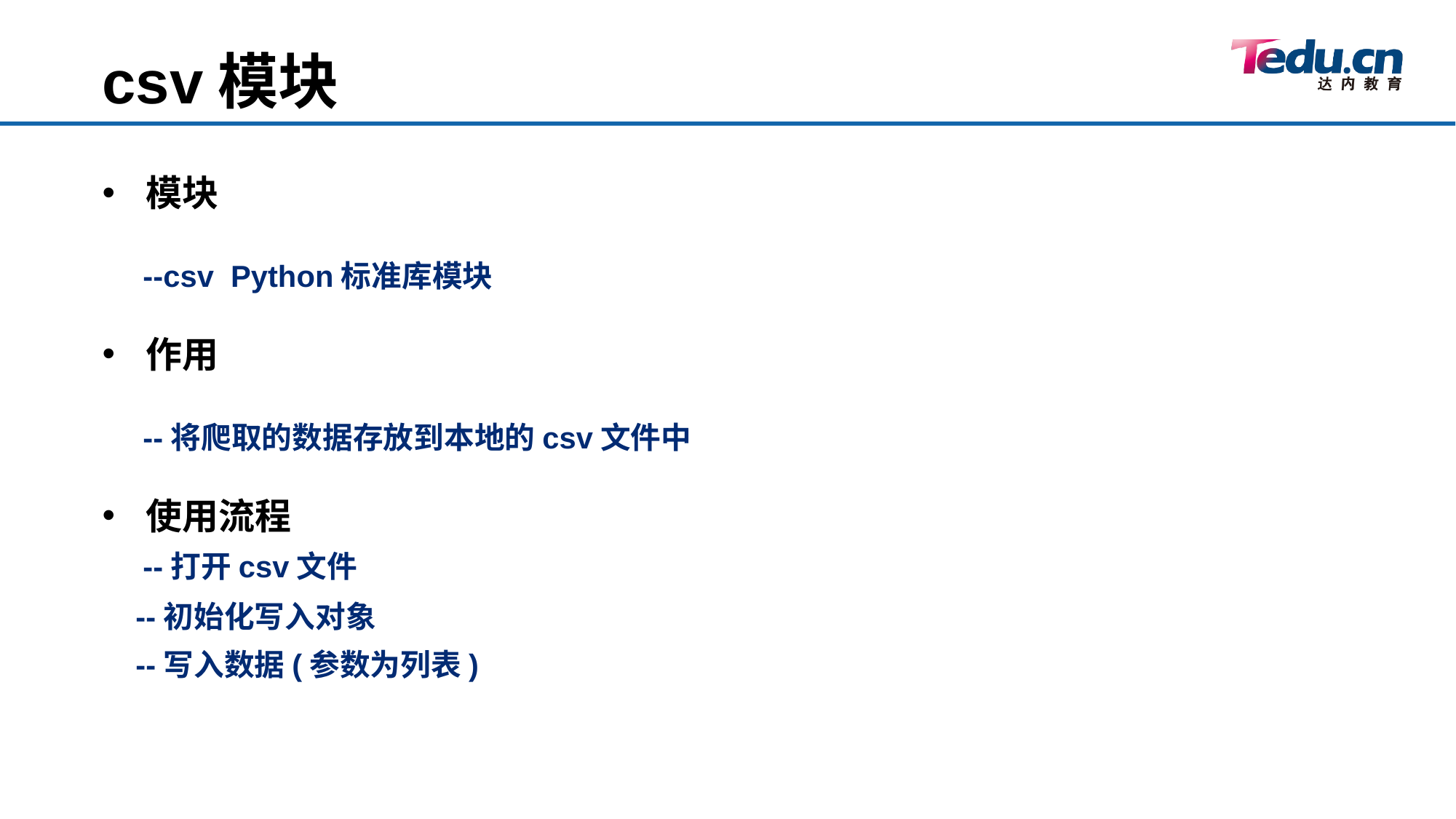

csv模块
模块
    --csv  Python标准库模块
作用
    --将爬取的数据存放到本地的csv文件中
使用流程
    --打开csv文件
    --初始化写入对象
    --写入数据(参数为列表)